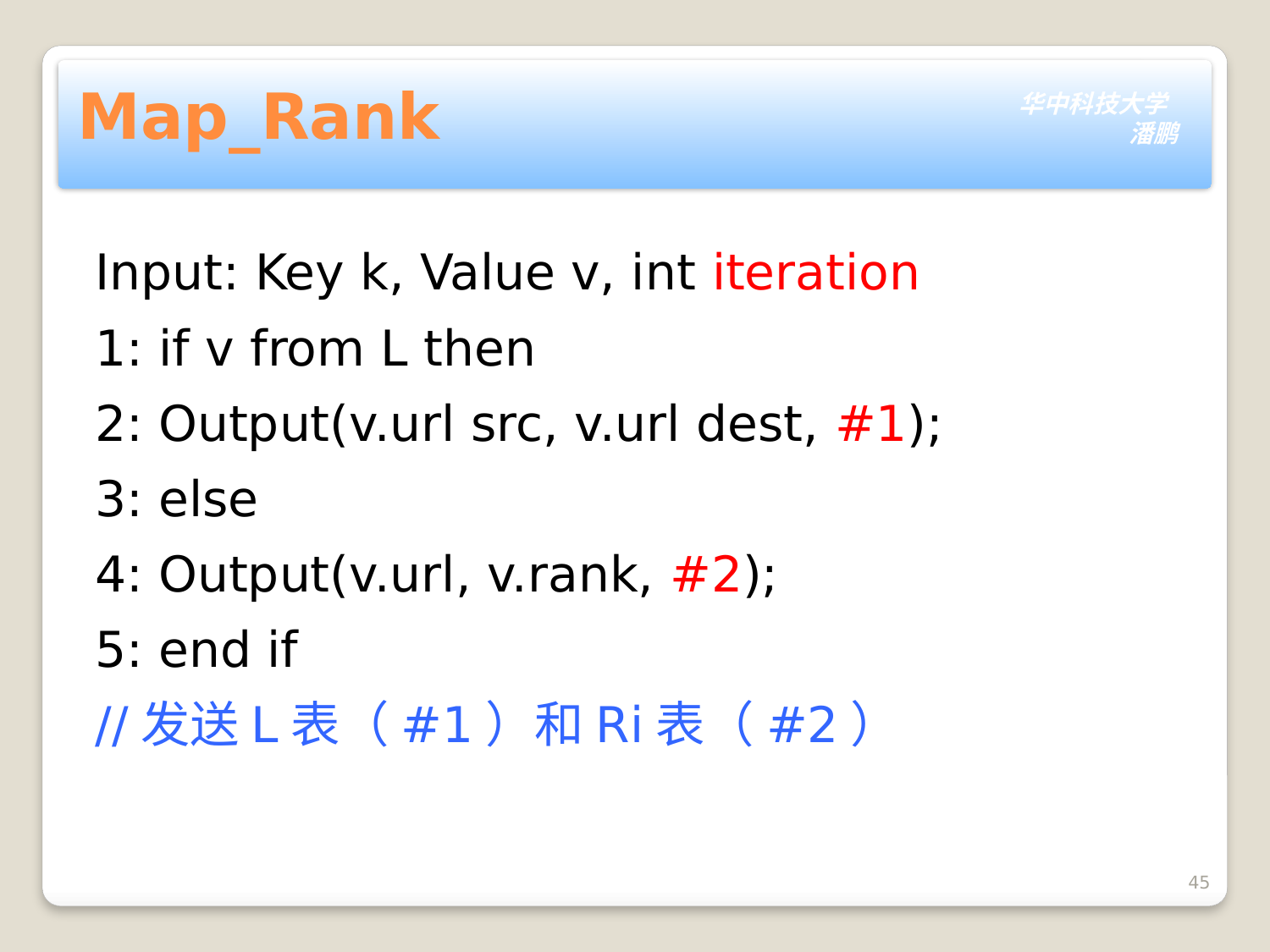

# Map_Rank
Input: Key k, Value v, int iteration
1: if v from L then
2: Output(v.url src, v.url dest, #1);
3: else
4: Output(v.url, v.rank, #2);
5: end if
//发送L表（#1）和Ri表（#2）
45